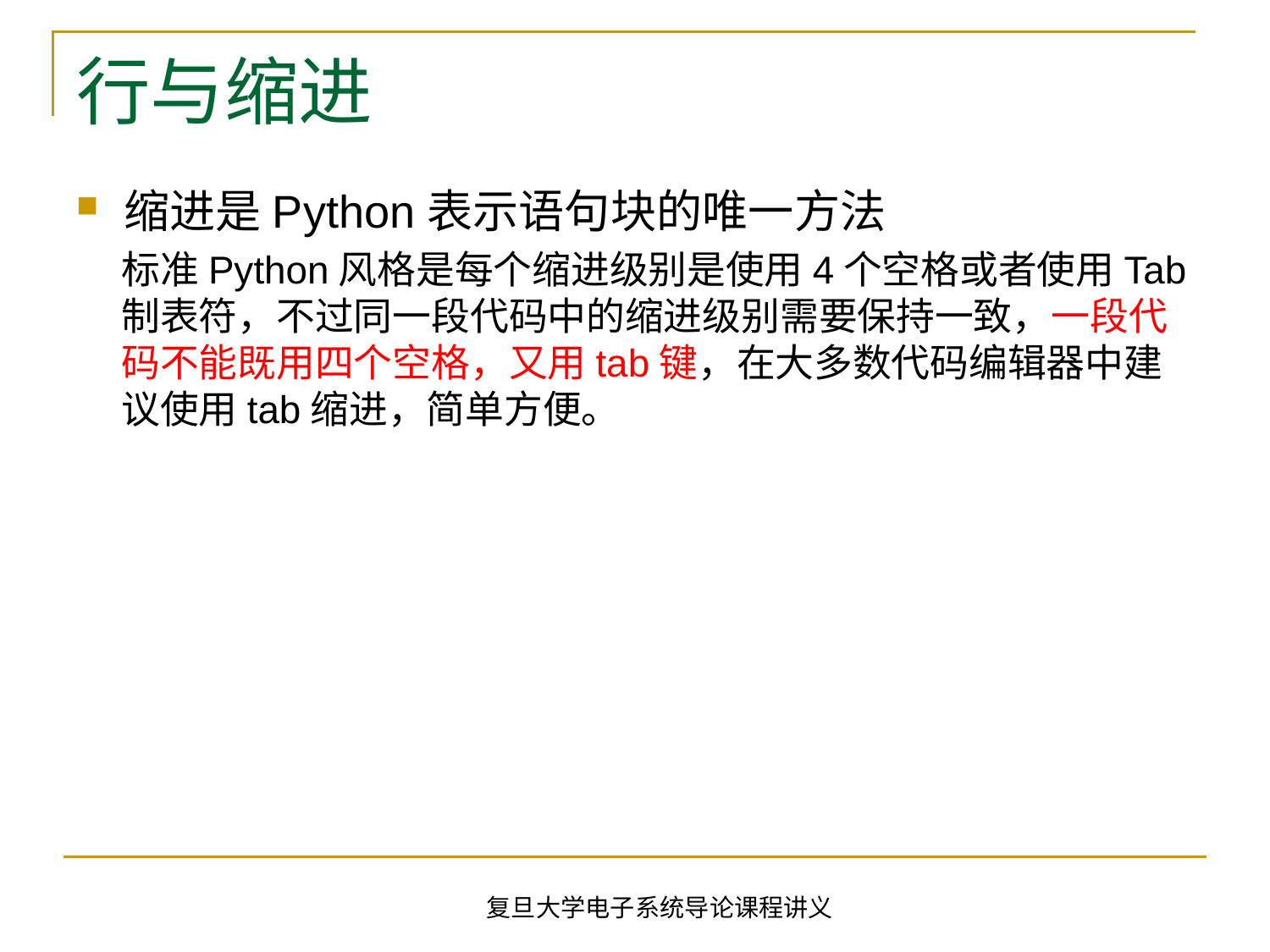

# 行与缩进
缩进是Python表示语句块的唯一方法
标准Python风格是每个缩进级别是使用4个空格或者使用Tab制表符，不过同一段代码中的缩进级别需要保持一致，一段代码不能既用四个空格，又用tab键，在大多数代码编辑器中建议使用tab缩进，简单方便。